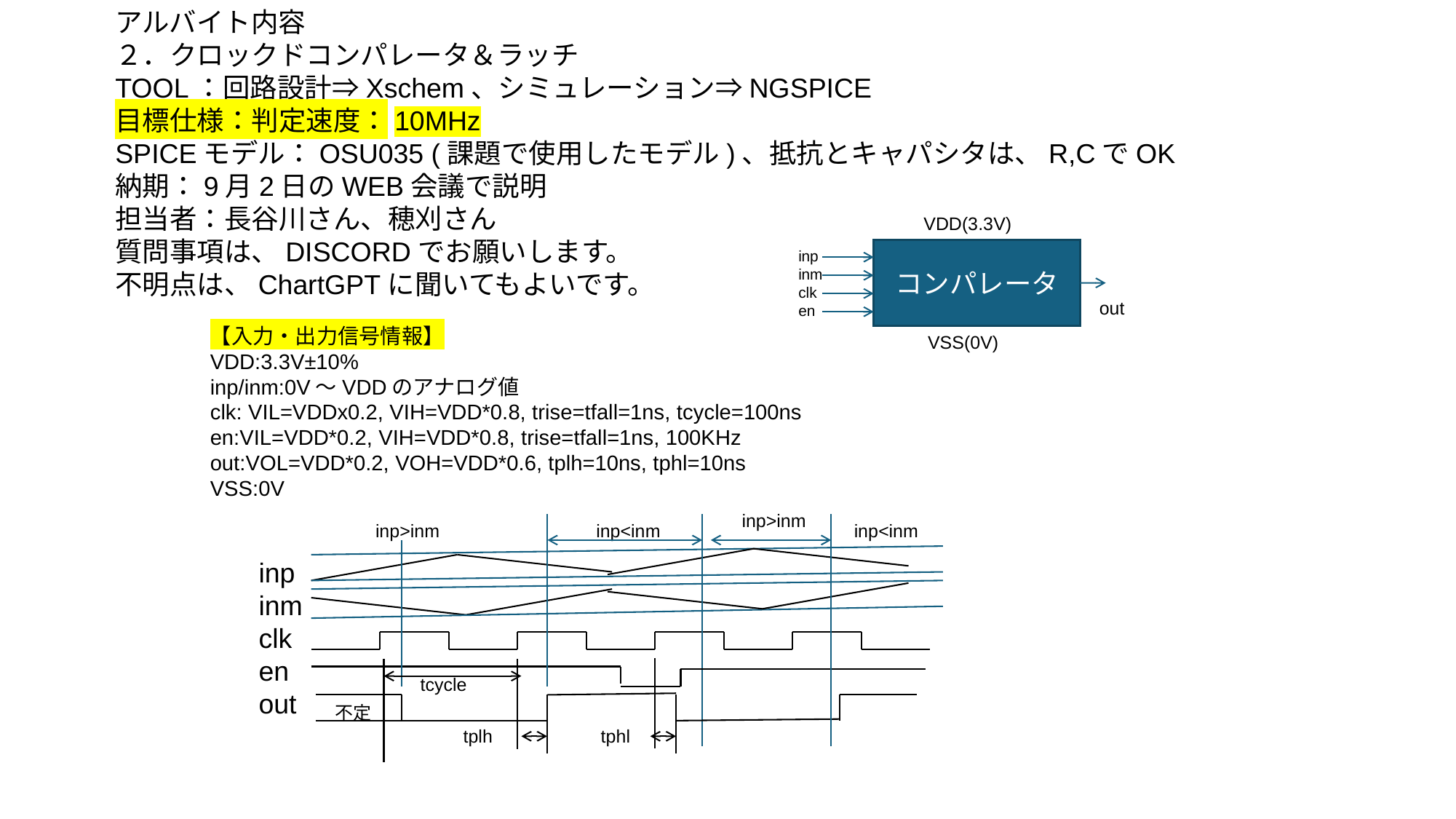

アルバイト内容
２．クロックドコンパレータ＆ラッチ
TOOL：回路設計⇒Xschem、シミュレーション⇒NGSPICE
目標仕様：判定速度：10MHz
SPICEモデル：OSU035 (課題で使用したモデル)、抵抗とキャパシタは、R,CでOK
納期：9月2日のWEB会議で説明
担当者：長谷川さん、穂刈さん
質問事項は、DISCORDでお願いします。
不明点は、ChartGPTに聞いてもよいです。
VDD(3.3V)
コンパレータ
inp
inm
clk
en
out
【入力・出力信号情報】
VDD:3.3V±10%
inp/inm:0V～VDDのアナログ値
clk: VIL=VDDx0.2, VIH=VDD*0.8, trise=tfall=1ns, tcycle=100ns
en:VIL=VDD*0.2, VIH=VDD*0.8, trise=tfall=1ns, 100KHz
out:VOL=VDD*0.2, VOH=VDD*0.6, tplh=10ns, tphl=10ns
VSS:0V
VSS(0V)
inp>inm
inp>inm
inp<inm
inp<inm
inp
inm
clk
en
out
tcycle
不定
tplh
tphl